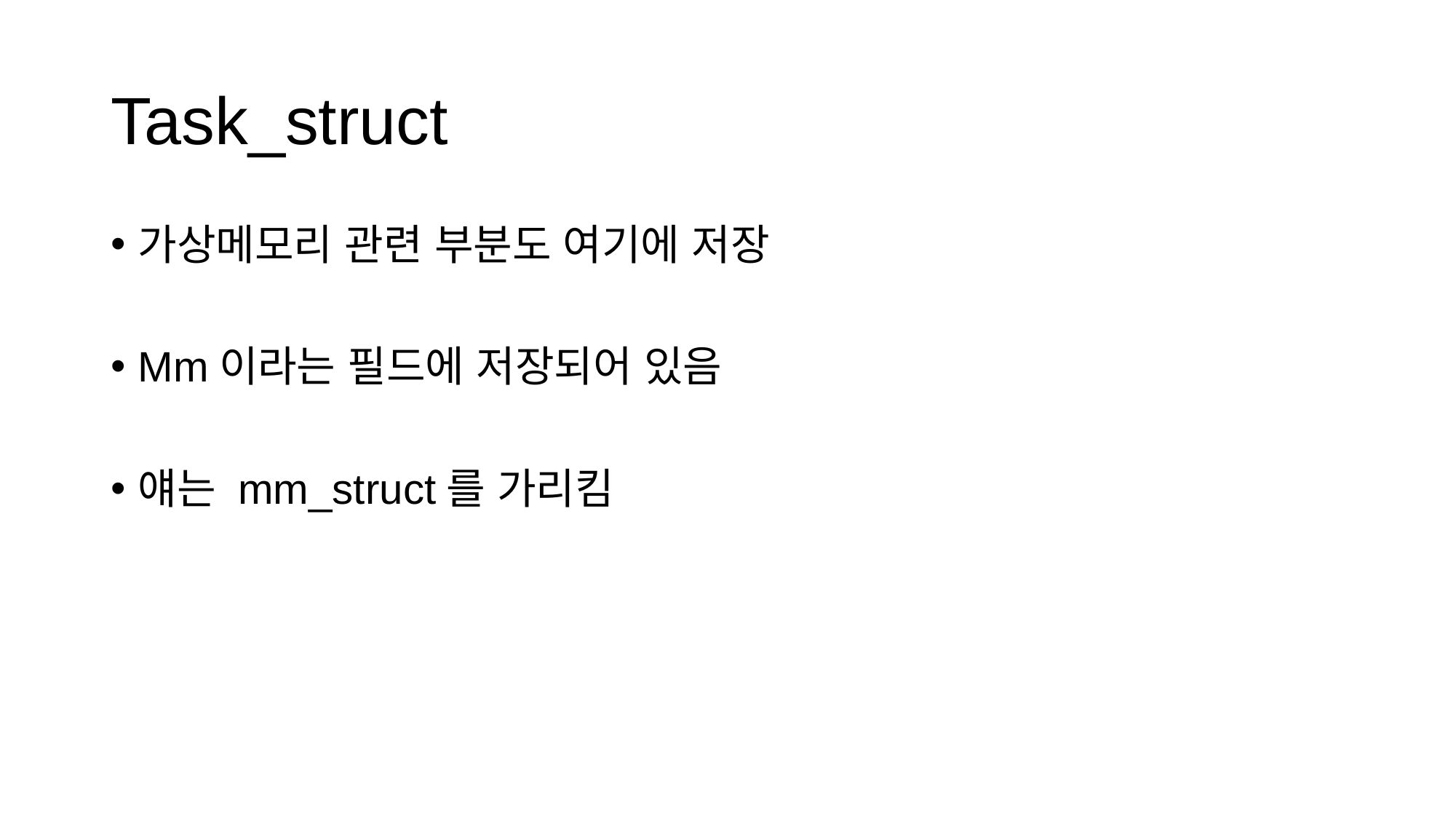

# Task_struct
가상메모리 관련 부분도 여기에 저장

Mm이라는 필드에 저장되어 있음

얘는 mm_struct를 가리킴